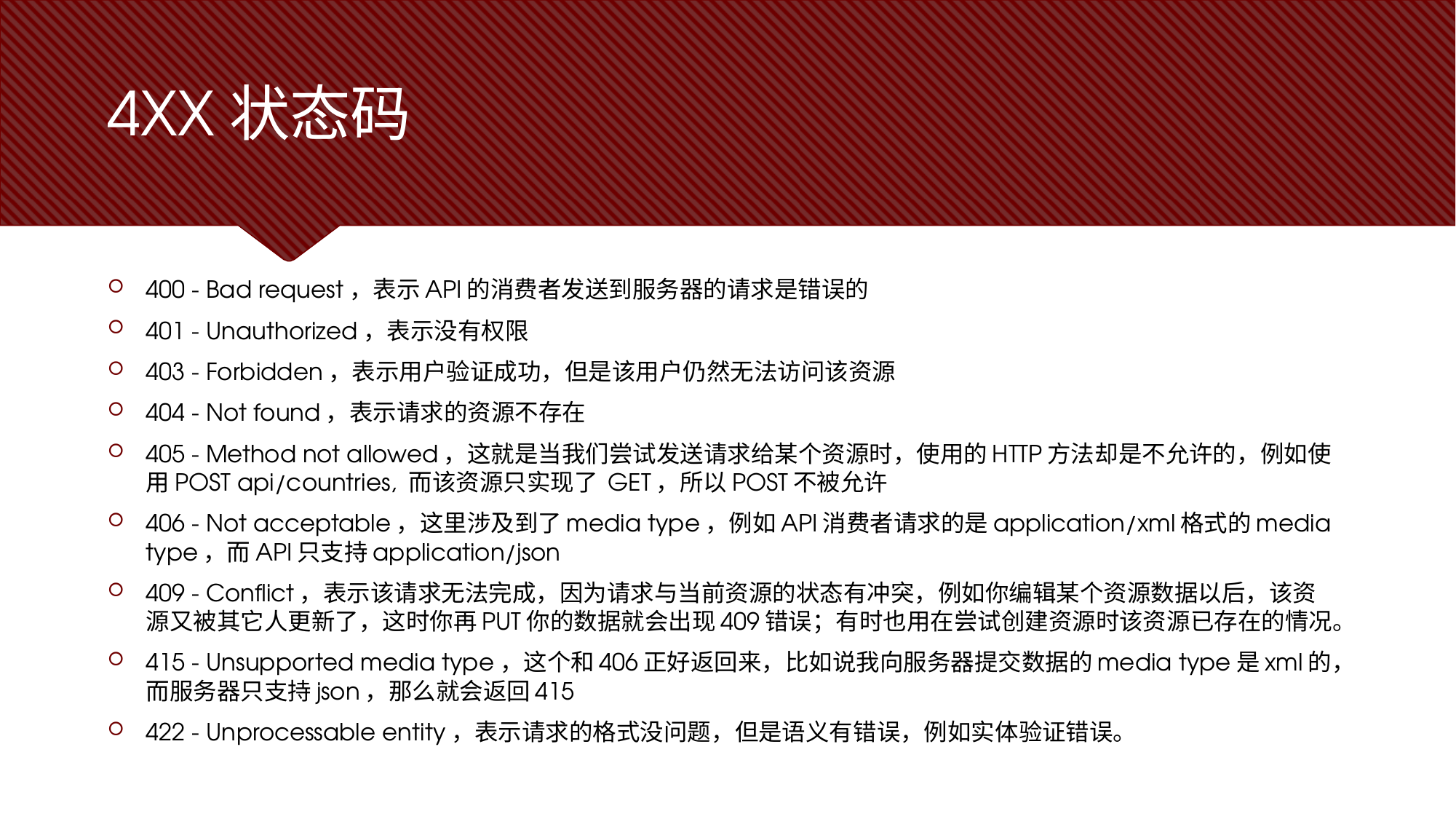

# 4XX状态码
400 - Bad request，表示API的消费者发送到服务器的请求是错误的
401 - Unauthorized，表示没有权限
403 - Forbidden，表示用户验证成功，但是该用户仍然无法访问该资源
404 - Not found，表示请求的资源不存在
405 - Method not allowed，这就是当我们尝试发送请求给某个资源时，使用的HTTP方法却是不允许的，例如使用POST api/countries, 而该资源只实现了 GET，所以POST不被允许
406 - Not acceptable，这里涉及到了media type，例如API消费者请求的是application/xml格式的media type，而API只支持application/json
409 - Conflict，表示该请求无法完成，因为请求与当前资源的状态有冲突，例如你编辑某个资源数据以后，该资源又被其它人更新了，这时你再PUT你的数据就会出现409错误；有时也用在尝试创建资源时该资源已存在的情况。
415 - Unsupported media type，这个和406正好返回来，比如说我向服务器提交数据的media type是xml的，而服务器只支持json，那么就会返回415
422 - Unprocessable entity，表示请求的格式没问题，但是语义有错误，例如实体验证错误。